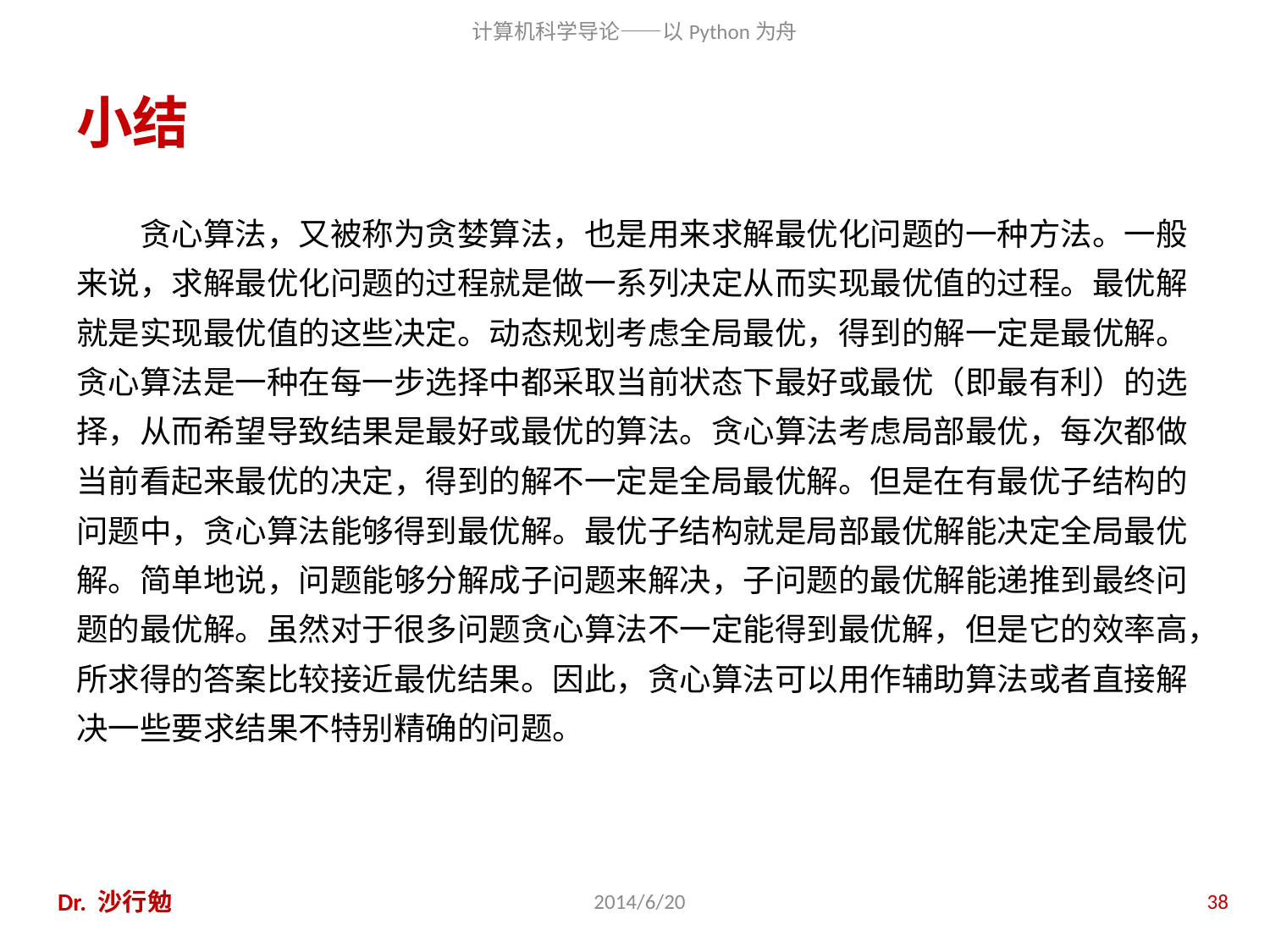

# 小结
贪心算法，又被称为贪婪算法，也是用来求解最优化问题的一种方法。一般来说，求解最优化问题的过程就是做一系列决定从而实现最优值的过程。最优解就是实现最优值的这些决定。动态规划考虑全局最优，得到的解一定是最优解。贪心算法是一种在每一步选择中都采取当前状态下最好或最优（即最有利）的选择，从而希望导致结果是最好或最优的算法。贪心算法考虑局部最优，每次都做当前看起来最优的决定，得到的解不一定是全局最优解。但是在有最优子结构的问题中，贪心算法能够得到最优解。最优子结构就是局部最优解能决定全局最优解。简单地说，问题能够分解成子问题来解决，子问题的最优解能递推到最终问题的最优解。虽然对于很多问题贪心算法不一定能得到最优解，但是它的效率高，所求得的答案比较接近最优结果。因此，贪心算法可以用作辅助算法或者直接解决一些要求结果不特别精确的问题。
Dr. 沙行勉
2014/6/20
38